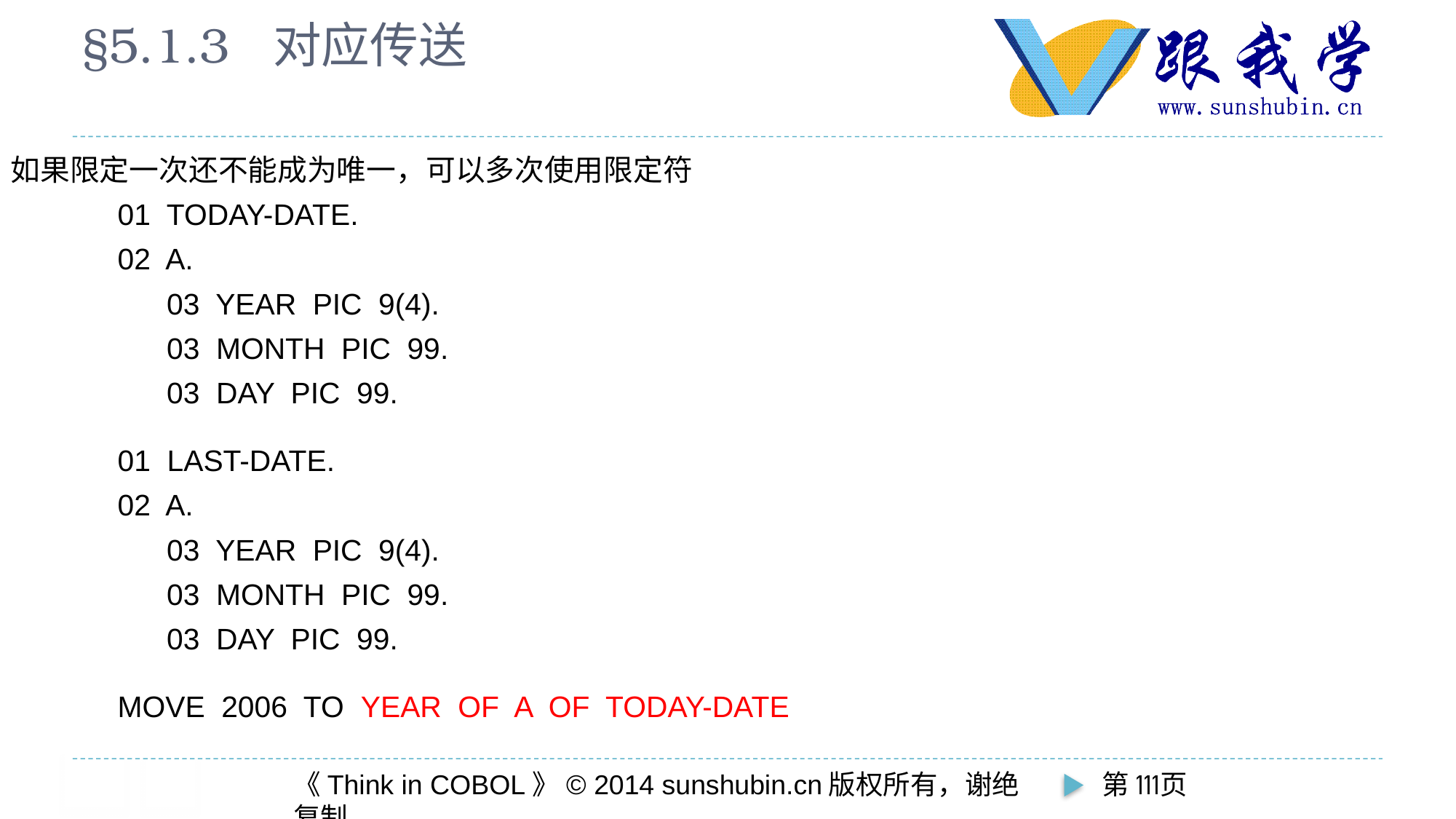

# §5.1.3  对应传送
如果限定一次还不能成为唯一，可以多次使用限定符
	01  TODAY-DATE.
		02  A.
		      03  YEAR  PIC  9(4).
		      03  MONTH  PIC  99.
		      03  DAY  PIC  99.

	01  LAST-DATE.
		02  A.
		      03  YEAR  PIC  9(4).
		      03  MONTH  PIC  99.
		      03  DAY  PIC  99.

	MOVE  2006  TO  YEAR  OF  A  OF  TODAY-DATE